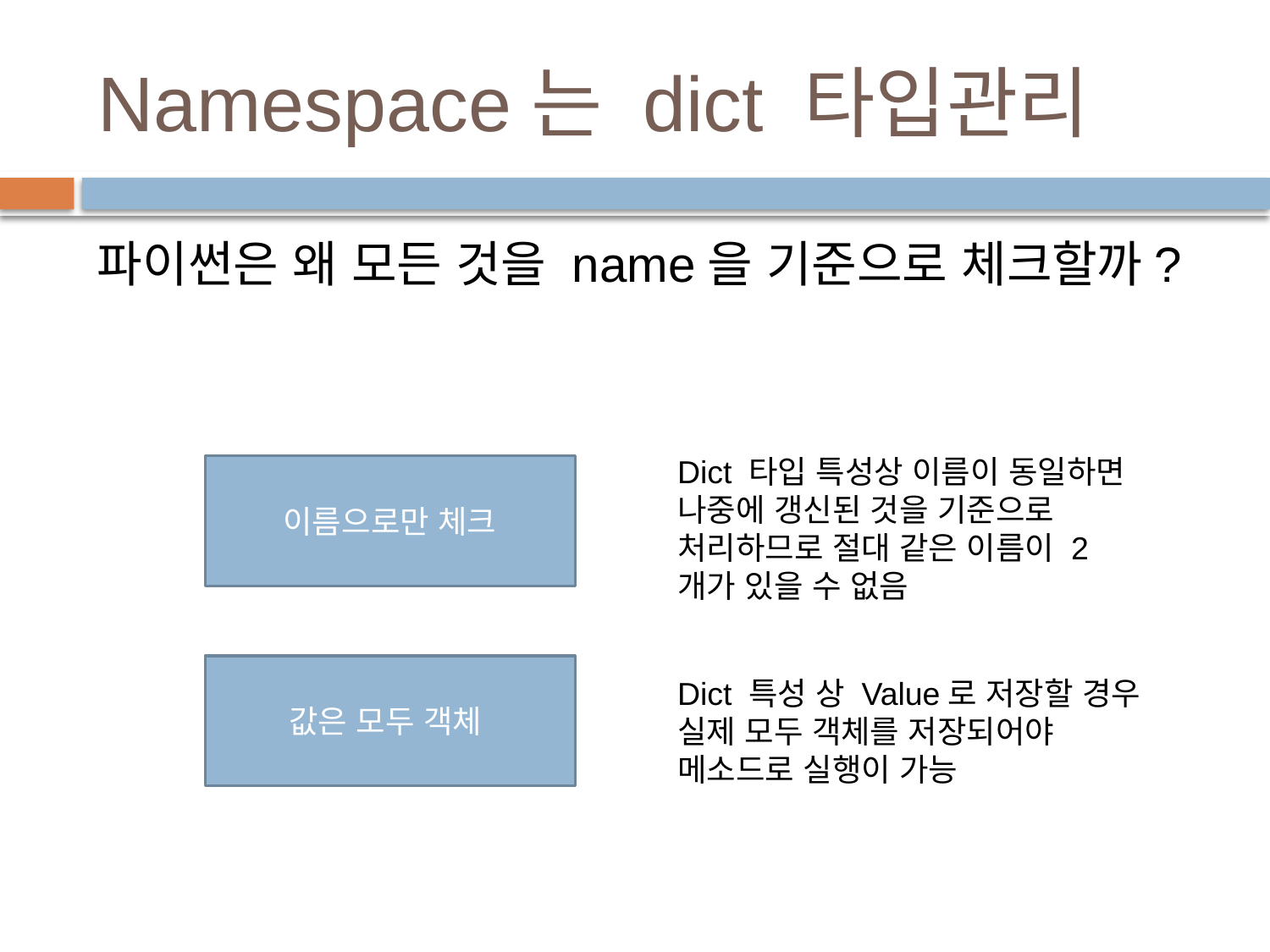

# Namespace는 dict 타입관리
파이썬은 왜 모든 것을 name을 기준으로 체크할까?
Dict 타입 특성상 이름이 동일하면 나중에 갱신된 것을 기준으로 처리하므로 절대 같은 이름이 2개가 있을 수 없음
이름으로만 체크
값은 모두 객체
Dict 특성 상 Value로 저장할 경우 실제 모두 객체를 저장되어야 메소드로 실행이 가능